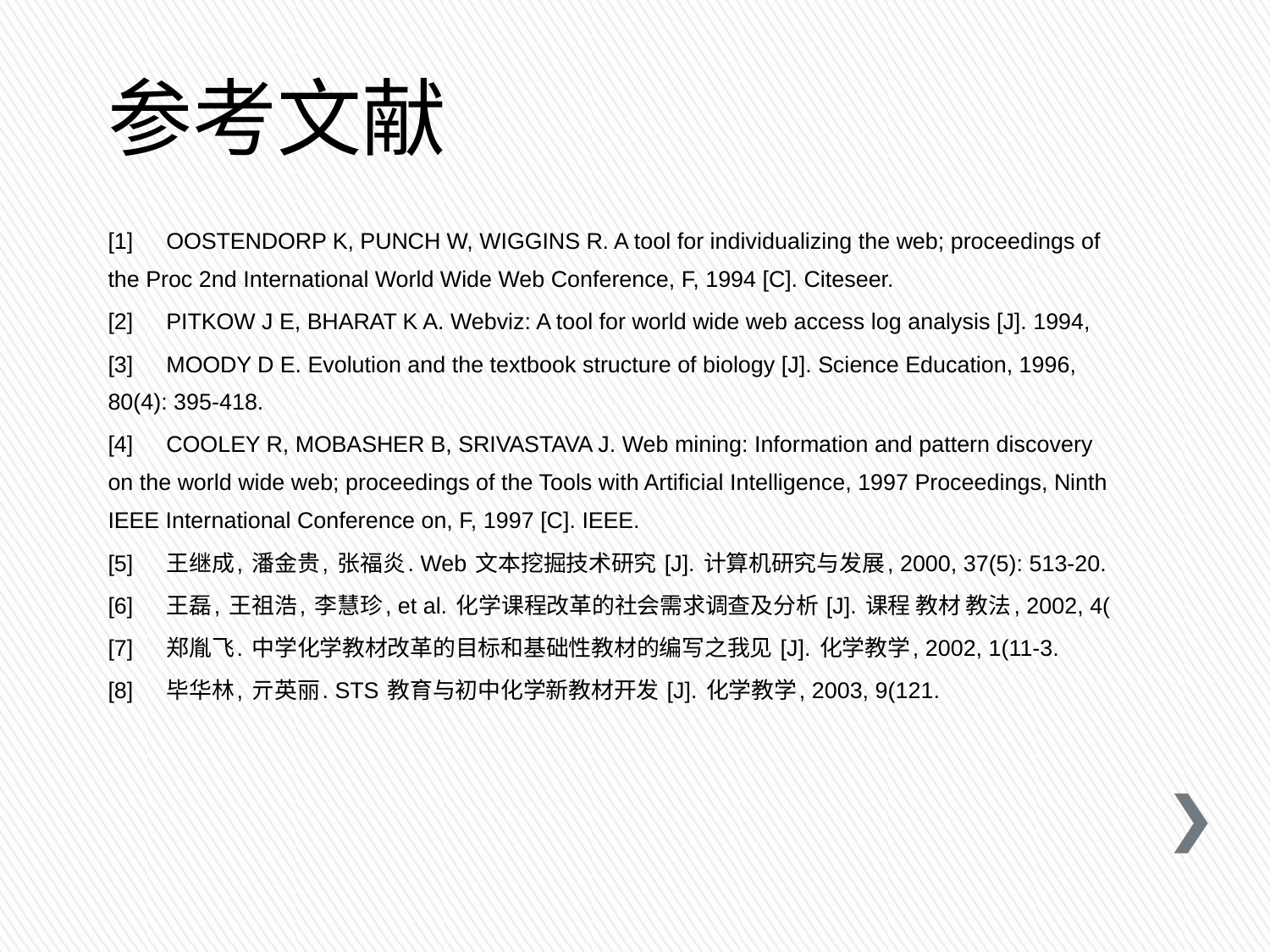

# 参考文献
[1]	OOSTENDORP K, PUNCH W, WIGGINS R. A tool for individualizing the web; proceedings of the Proc 2nd International World Wide Web Conference, F, 1994 [C]. Citeseer.
[2]	PITKOW J E, BHARAT K A. Webviz: A tool for world wide web access log analysis [J]. 1994,
[3]	MOODY D E. Evolution and the textbook structure of biology [J]. Science Education, 1996, 80(4): 395-418.
[4]	COOLEY R, MOBASHER B, SRIVASTAVA J. Web mining: Information and pattern discovery on the world wide web; proceedings of the Tools with Artificial Intelligence, 1997 Proceedings, Ninth IEEE International Conference on, F, 1997 [C]. IEEE.
[5]	王继成, 潘金贵, 张福炎. Web 文本挖掘技术研究 [J]. 计算机研究与发展, 2000, 37(5): 513-20.
[6]	王磊, 王祖浩, 李慧珍, et al. 化学课程改革的社会需求调查及分析 [J]. 课程 教材 教法, 2002, 4(
[7]	郑胤飞. 中学化学教材改革的目标和基础性教材的编写之我见 [J]. 化学教学, 2002, 1(11-3.
[8]	毕华林, 亓英丽. STS 教育与初中化学新教材开发 [J]. 化学教学, 2003, 9(121.